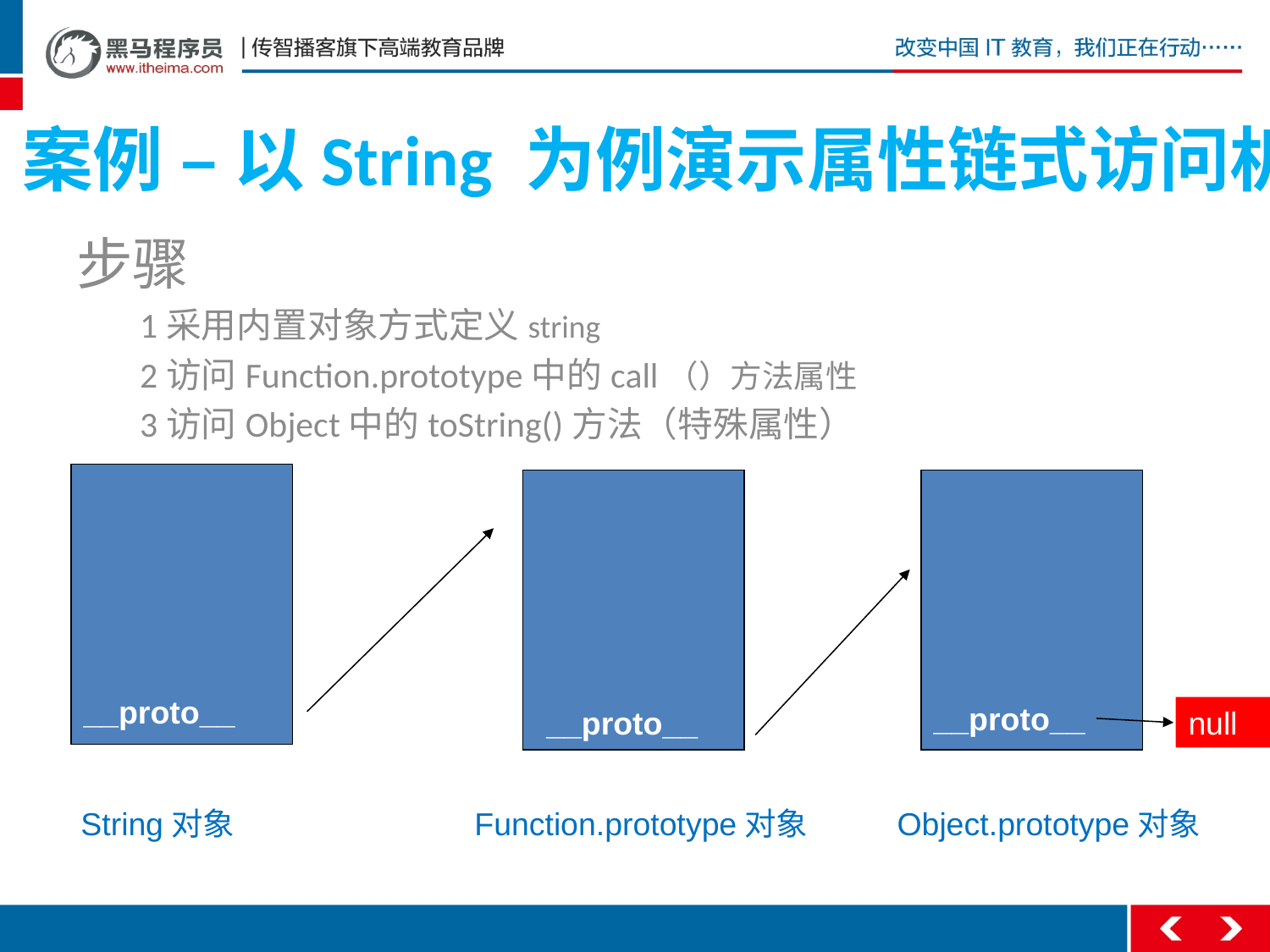

# 案例 – 以String 为例演示属性链式访问机制
步骤
1采用内置对象方式定义string
2访问Function.prototype中的call（）方法属性
3访问Object中的toString()方法（特殊属性）
总结

__proto__
__proto__
__proto__
null
String对象
Function.prototype对象
Object.prototype对象